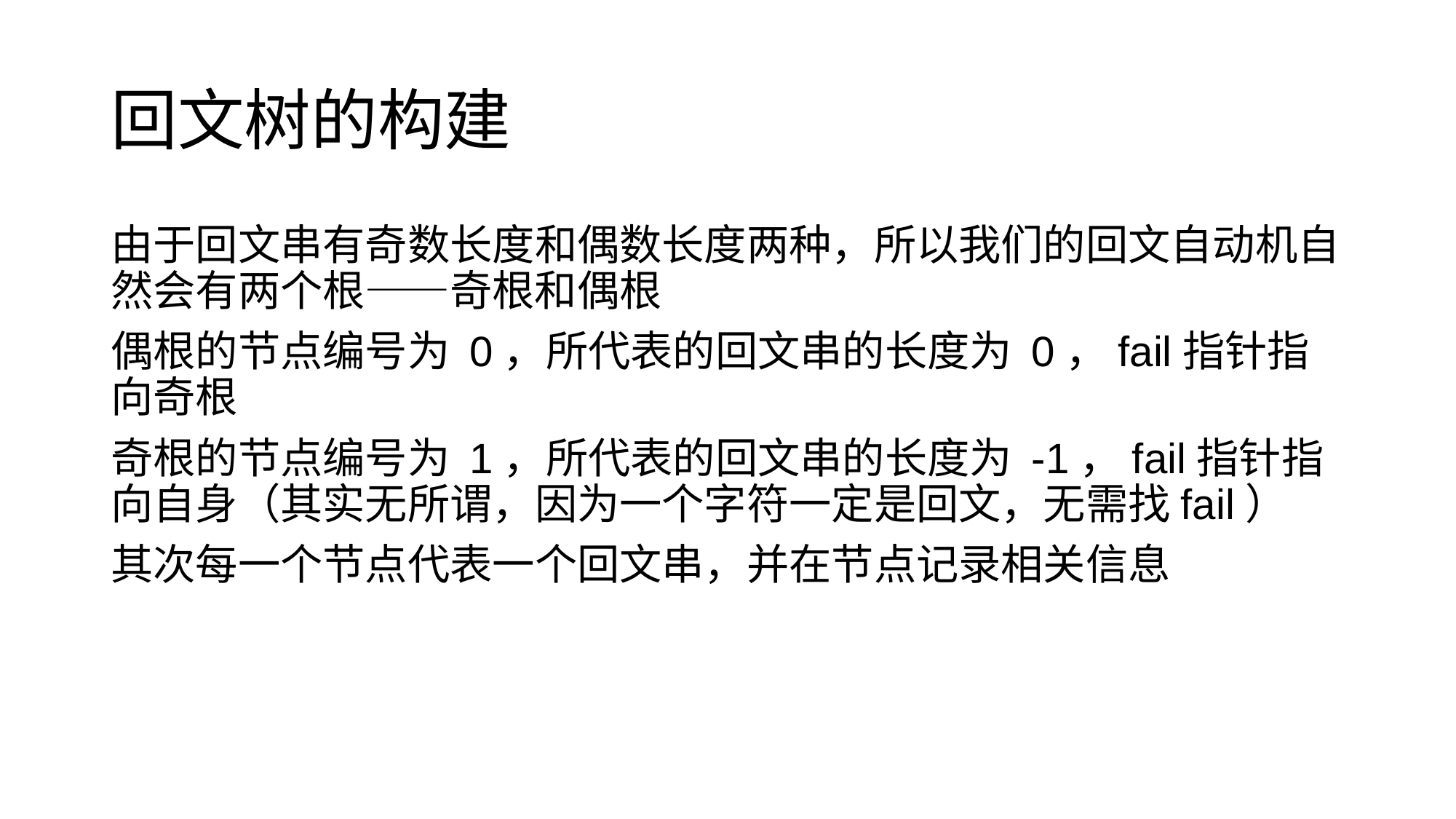

# 回文树的构建
由于回文串有奇数长度和偶数长度两种，所以我们的回文自动机自然会有两个根——奇根和偶根
偶根的节点编号为 0，所代表的回文串的长度为 0，fail指针指向奇根
奇根的节点编号为 1，所代表的回文串的长度为 -1，fail指针指向自身（其实无所谓，因为一个字符一定是回文，无需找fail）
其次每一个节点代表一个回文串，并在节点记录相关信息